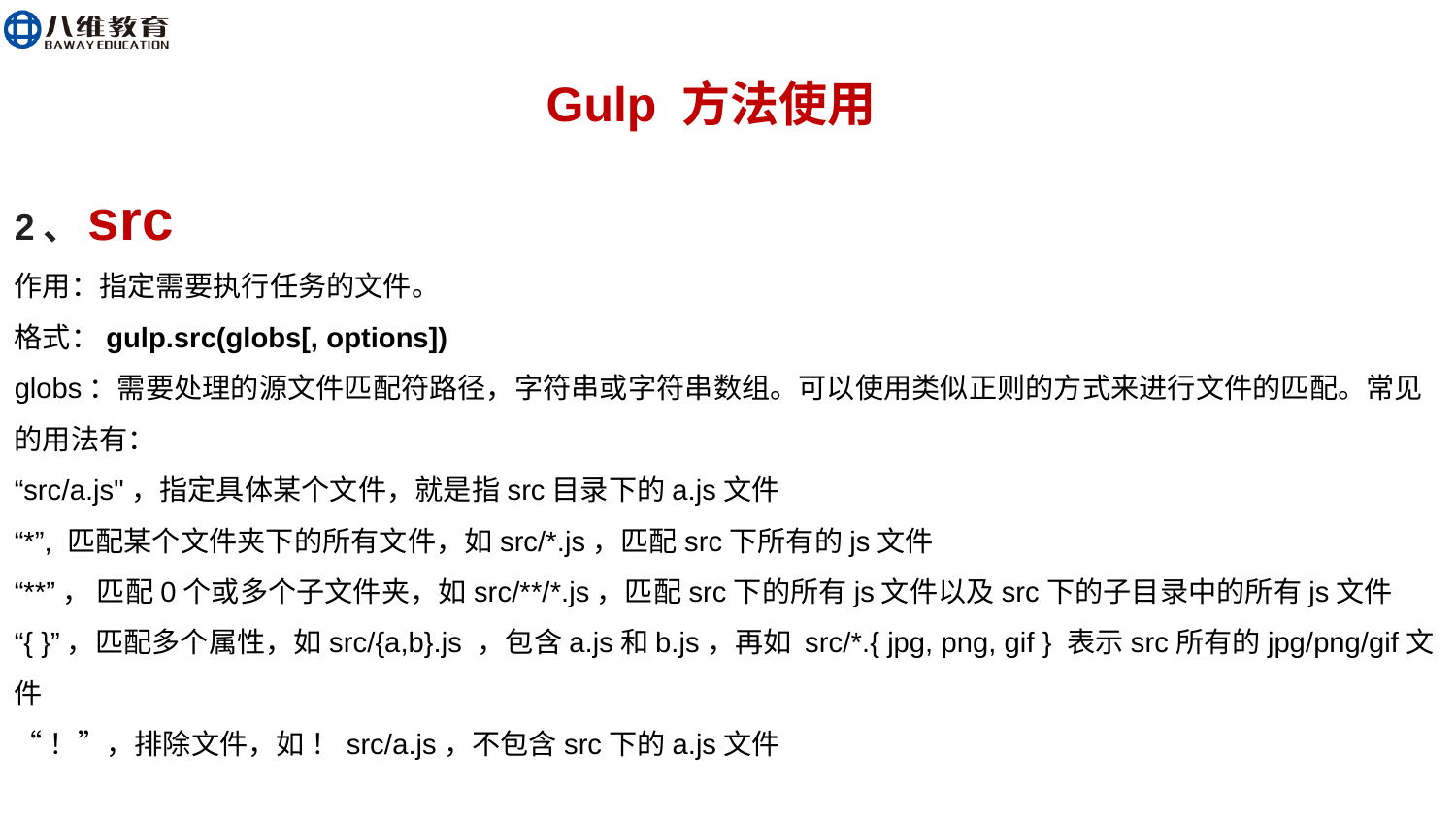

Gulp 方法使用
2、src
作用：指定需要执行任务的文件。
格式：gulp.src(globs[, options])
globs：需要处理的源文件匹配符路径，字符串或字符串数组。可以使用类似正则的方式来进行文件的匹配。常见的用法有：
“src/a.js"，指定具体某个文件，就是指src目录下的a.js文件
“*”, 匹配某个文件夹下的所有文件，如src/*.js，匹配src下所有的js文件
“**”， 匹配0个或多个子文件夹，如src/**/*.js，匹配src下的所有js文件以及src下的子目录中的所有js文件
“{ }”，匹配多个属性，如src/{a,b}.js ，包含a.js和b.js，再如 src/*.{ jpg, png, gif } 表示src所有的jpg/png/gif文件
“！”，排除文件，如 ！src/a.js，不包含src下的a.js文件